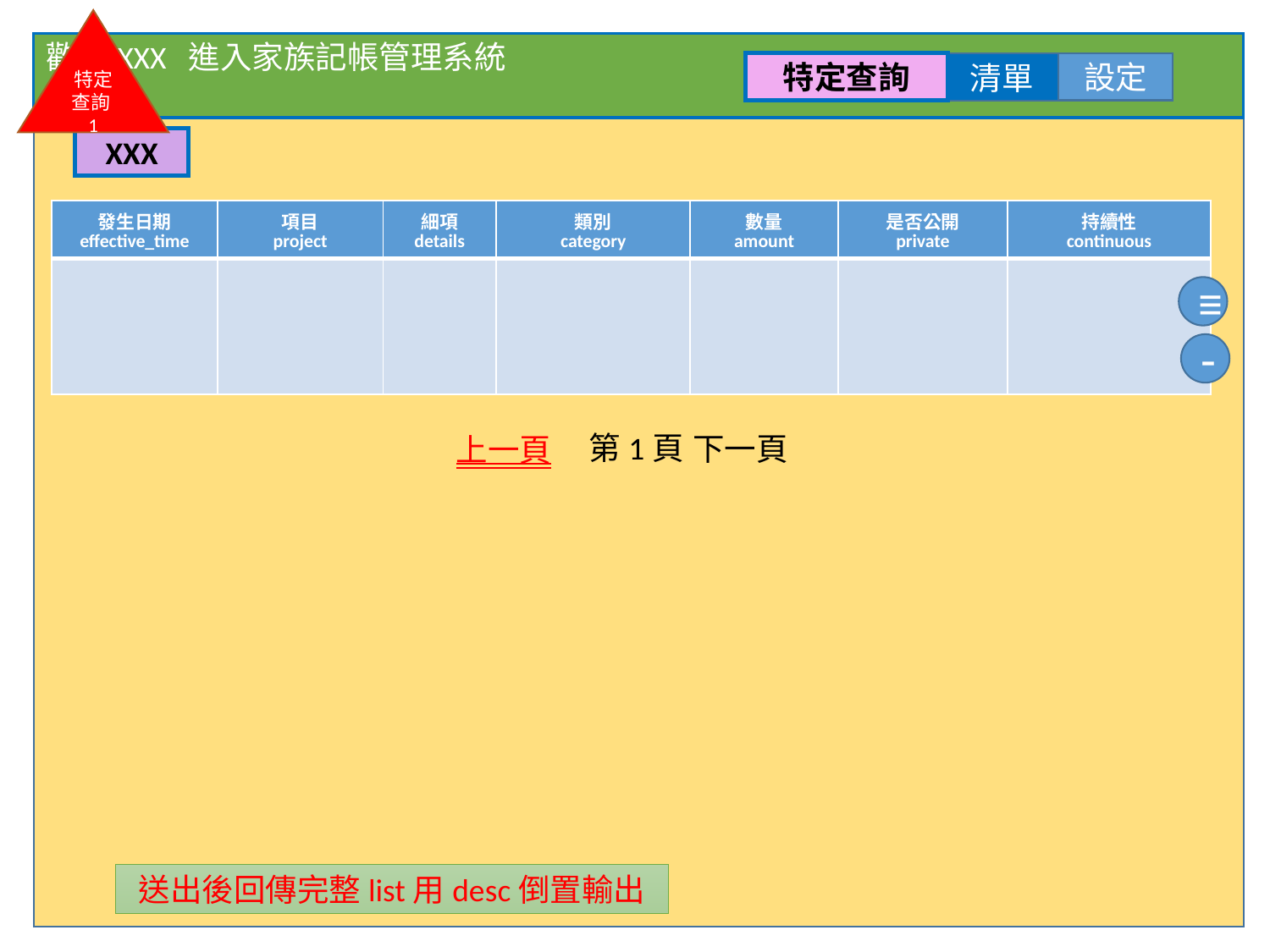

特定
查詢1

歡迎XXX  進入家族記帳管理系統
特定查詢
設定
清單

XXX
| 發生日期 effective\_time | 項目 project | 細項 details | 類別 category | 數量 amount | 是否公開 private | 持續性 continuous |
| --- | --- | --- | --- | --- | --- | --- |
|  |  |  |  |  |  |  |
≡
-
第1頁
下一頁
上一頁
送出後回傳完整list用desc倒置輸出